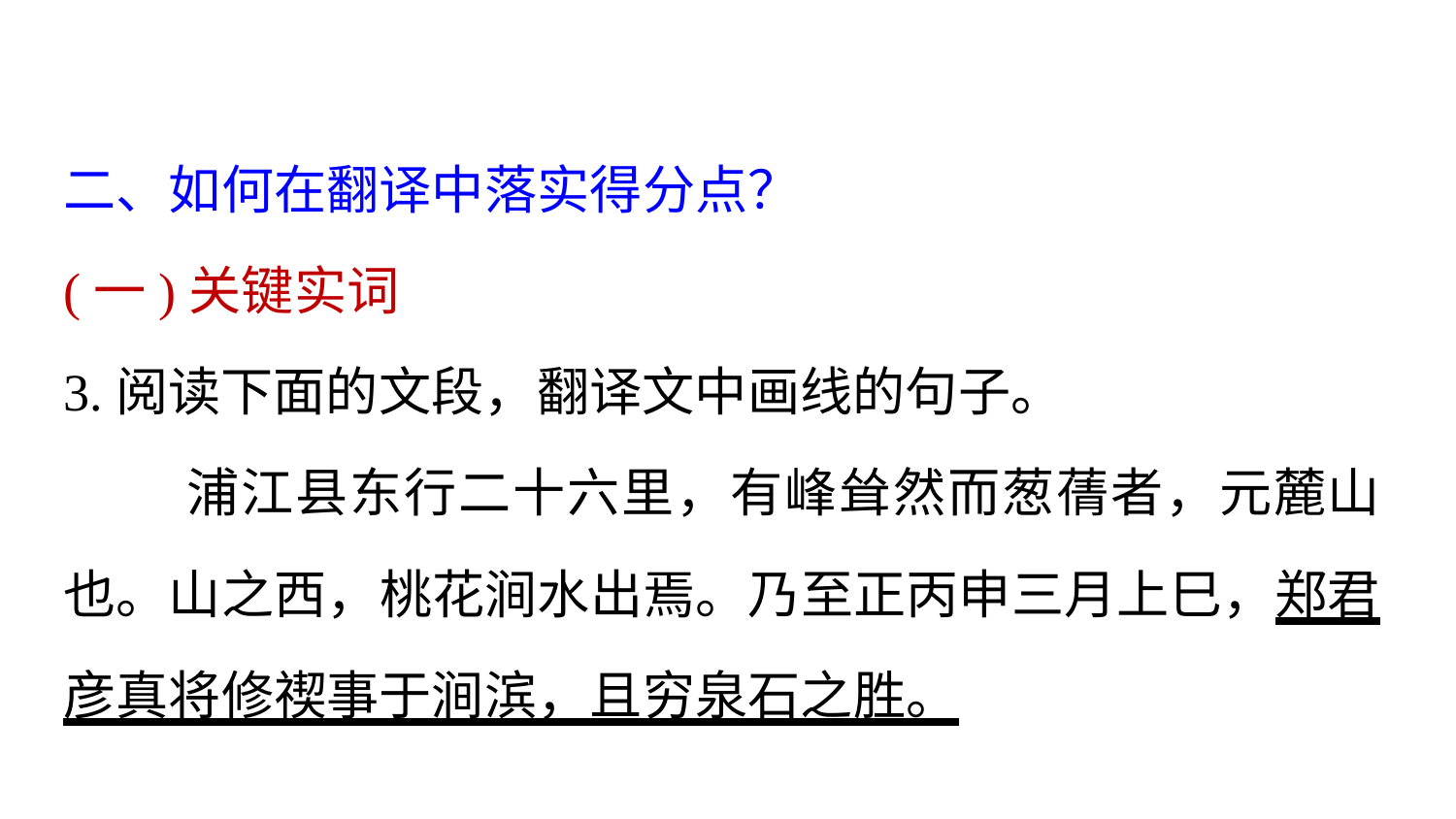

二、如何在翻译中落实得分点？
(一)关键实词
3.阅读下面的文段，翻译文中画线的句子。
        浦江县东行二十六里，有峰耸然而葱蒨者，元麓山也。山之西，桃花涧水出焉。乃至正丙申三月上巳，郑君彦真将修禊事于涧滨，且穷泉石之胜。